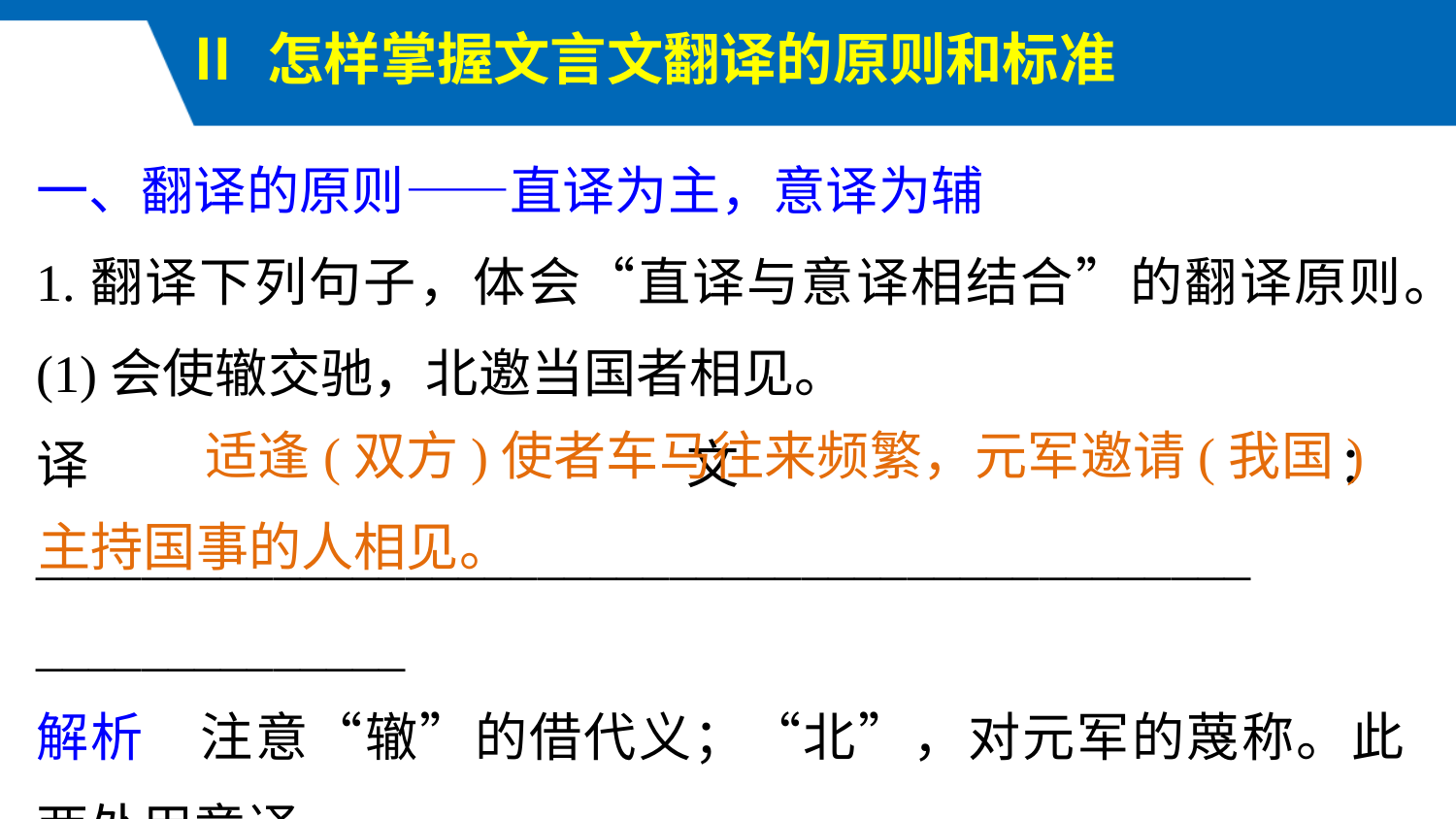

Ⅱ 怎样掌握文言文翻译的原则和标准
一、翻译的原则——直译为主，意译为辅
1.翻译下列句子，体会“直译与意译相结合”的翻译原则。
(1)会使辙交驰，北邀当国者相见。
译文：______________________________________________
______________
解析　注意“辙”的借代义；“北”，对元军的蔑称。此两处用意译。
             适逢(双方)使者车马往来频繁，元军邀请(我国)主持国事的人相见。